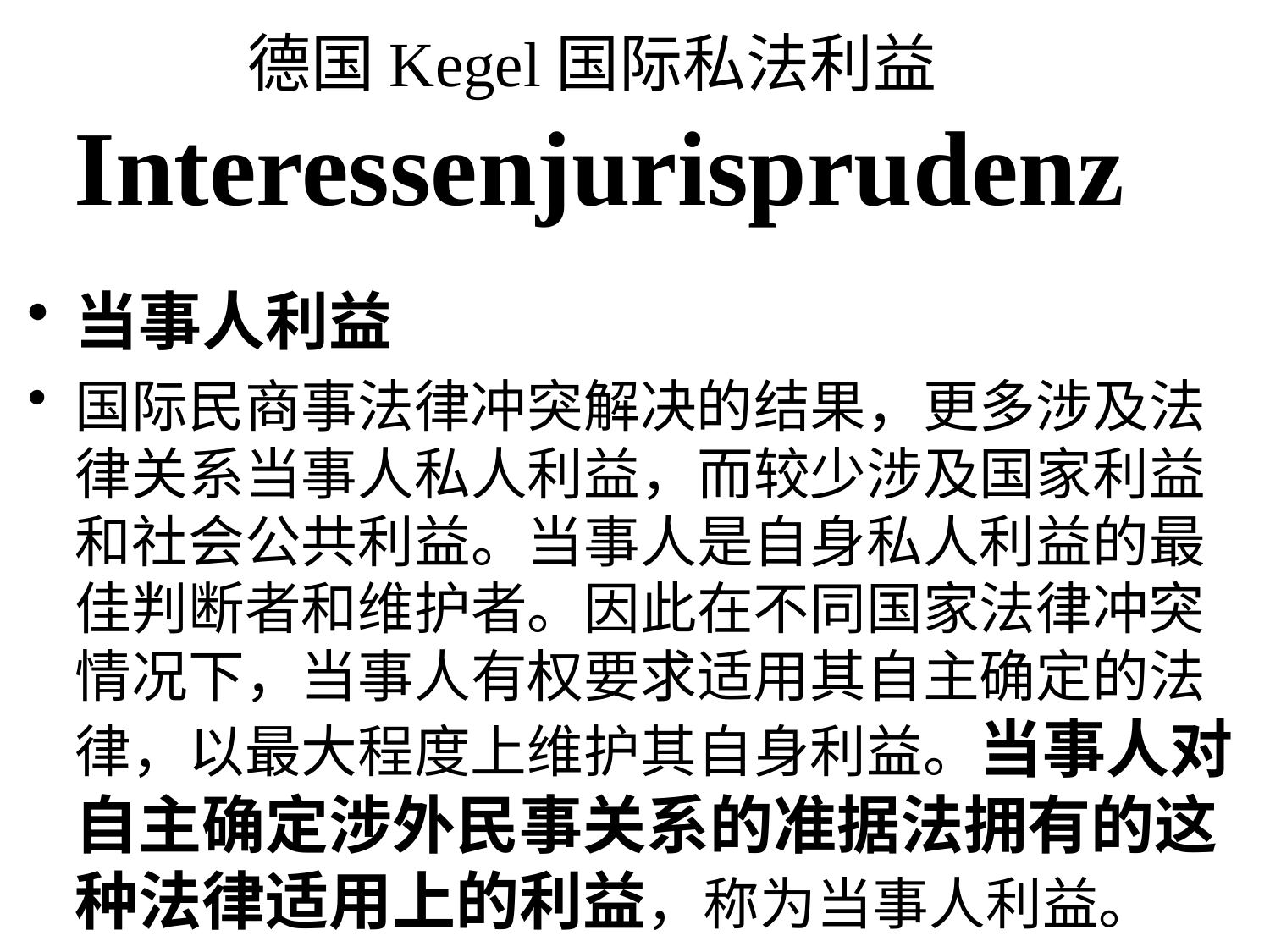

# 德国Kegel国际私法利益Interessenjurisprudenz
当事人利益
国际民商事法律冲突解决的结果，更多涉及法律关系当事人私人利益，而较少涉及国家利益和社会公共利益。当事人是自身私人利益的最佳判断者和维护者。因此在不同国家法律冲突情况下，当事人有权要求适用其自主确定的法律，以最大程度上维护其自身利益。当事人对自主确定涉外民事关系的准据法拥有的这种法律适用上的利益，称为当事人利益。